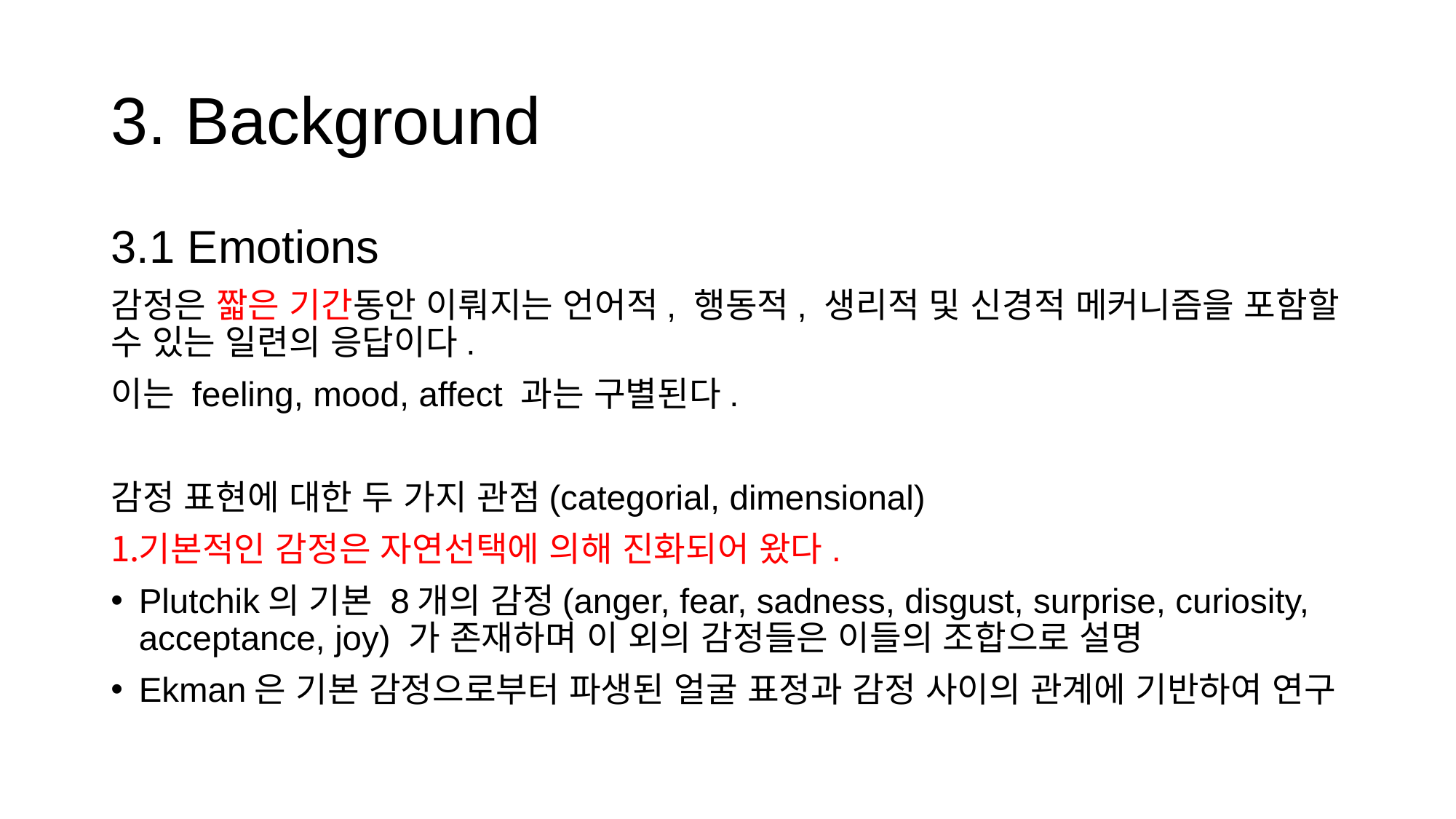

# 3. Background
3.1 Emotions
감정은 짧은 기간동안 이뤄지는 언어적, 행동적, 생리적 및 신경적 메커니즘을 포함할 수 있는 일련의 응답이다.
이는 feeling, mood, affect 과는 구별된다.

감정 표현에 대한 두 가지 관점(categorial, dimensional)
기본적인 감정은 자연선택에 의해 진화되어 왔다.
Plutchik의 기본 8개의 감정(anger, fear, sadness, disgust, surprise, curiosity, acceptance, joy) 가 존재하며 이 외의 감정들은 이들의 조합으로 설명
Ekman은 기본 감정으로부터 파생된 얼굴 표정과 감정 사이의 관계에 기반하여 연구